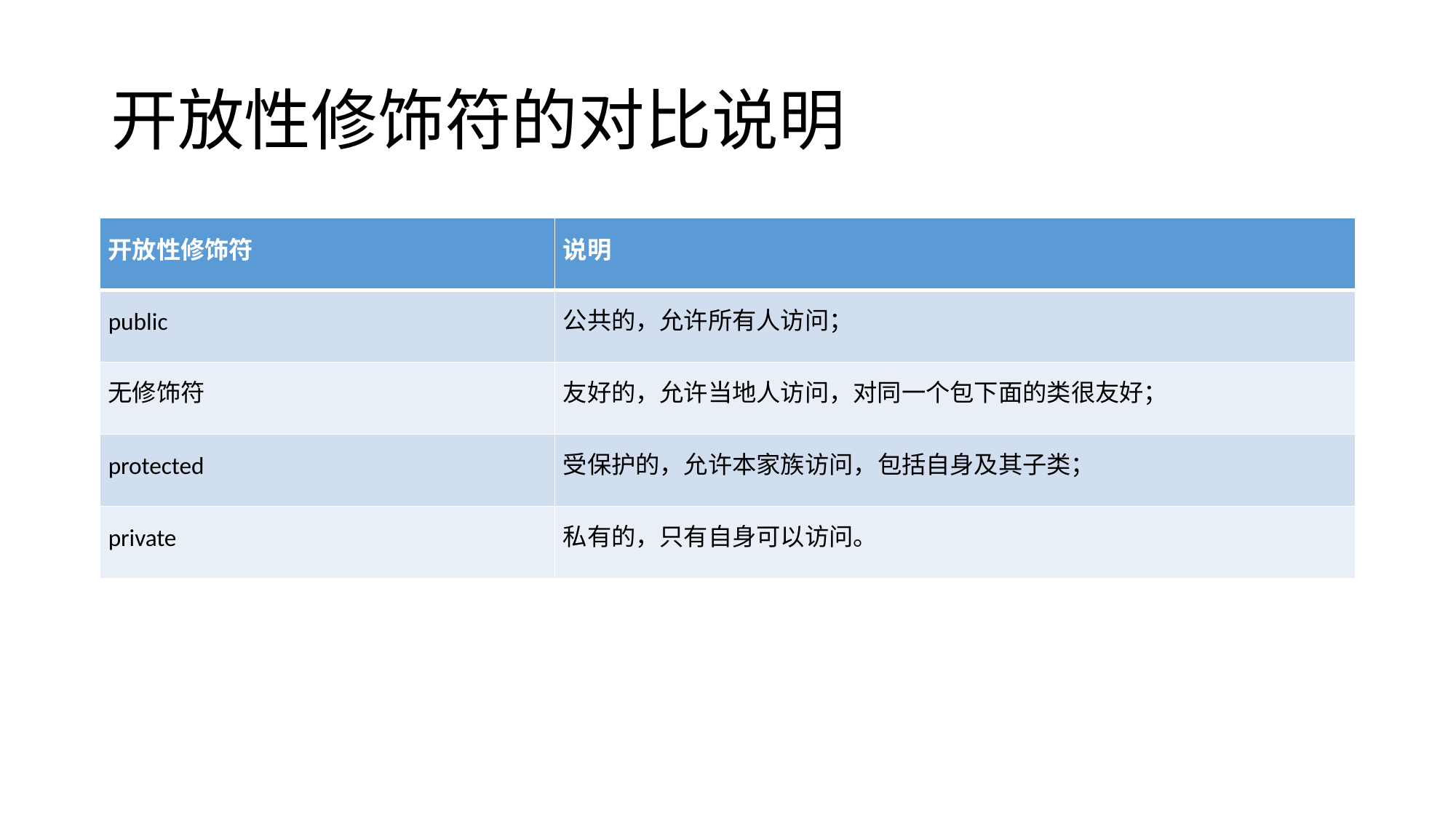

# 开放性修饰符的对比说明
| 开放性修饰符 | 说明 |
| --- | --- |
| public | 公共的，允许所有人访问； |
| 无修饰符 | 友好的，允许当地人访问，对同一个包下面的类很友好； |
| protected | 受保护的，允许本家族访问，包括自身及其子类； |
| private | 私有的，只有自身可以访问。 |